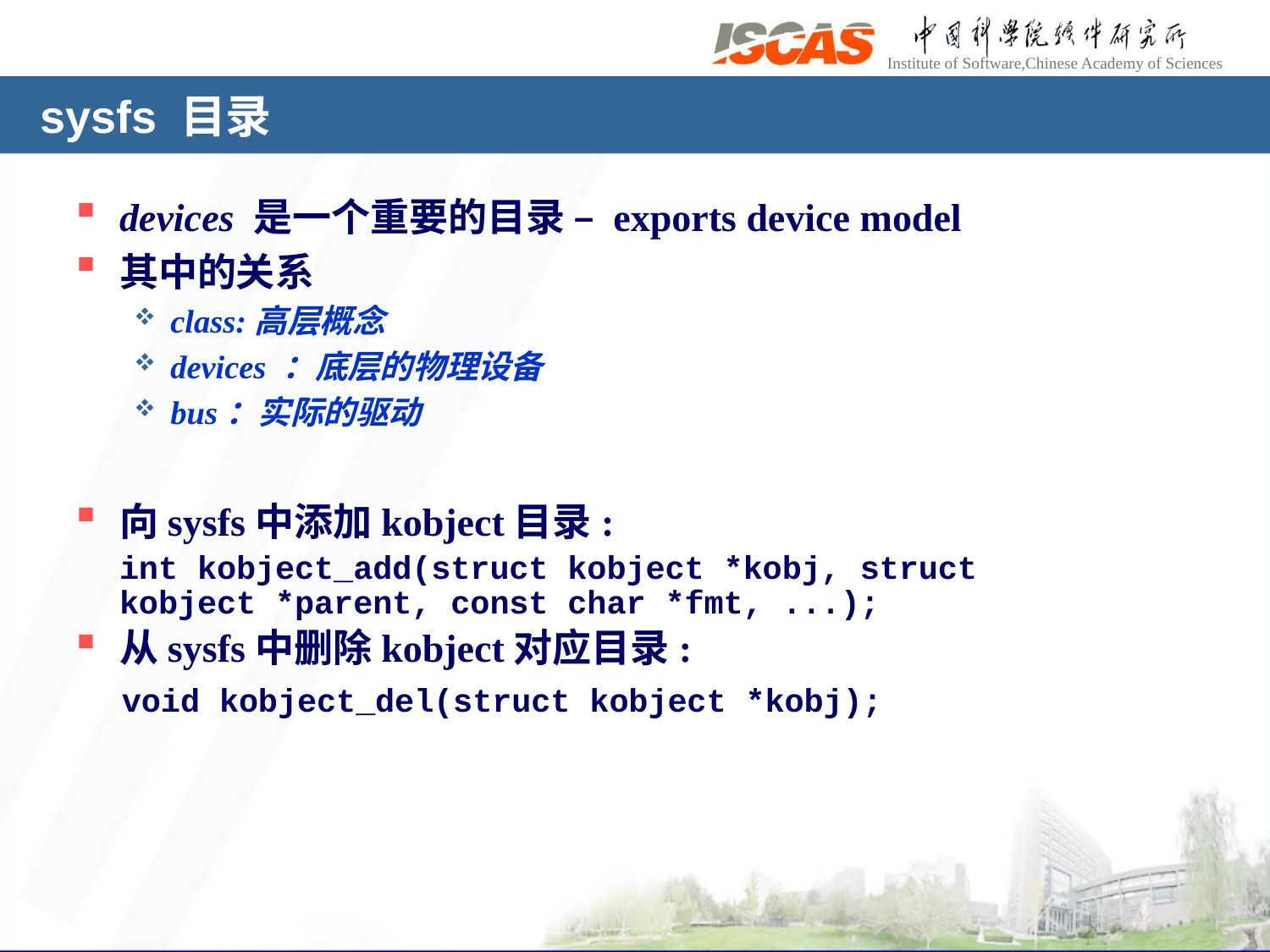

# sysfs 目录
devices 是一个重要的目录 – exports device model
其中的关系
class:高层概念
devices ：底层的物理设备
bus：实际的驱动

向sysfs中添加kobject目录:
 	int kobject_add(struct kobject *kobj, struct       	  kobject *parent, const char *fmt, ...);
从sysfs中删除kobject对应目录:
  void kobject_del(struct kobject *kobj);